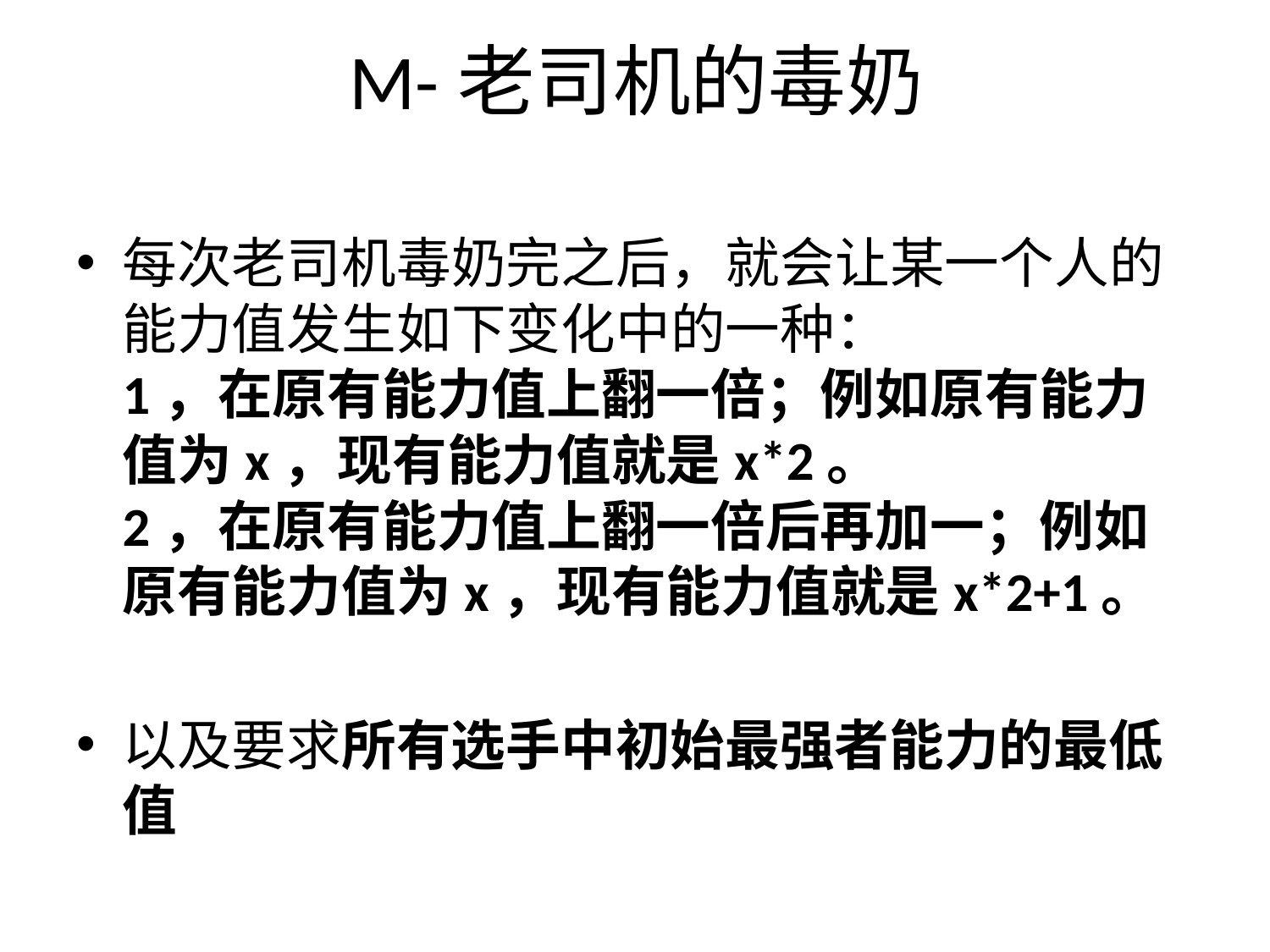

# M-老司机的毒奶
每次老司机毒奶完之后，就会让某一个人的能力值发生如下变化中的一种：
1，在原有能力值上翻一倍；例如原有能力值为x，现有能力值就是x*2。
2，在原有能力值上翻一倍后再加一；例如原有能力值为x，现有能力值就是x*2+1。

以及要求所有选手中初始最强者能力的最低值